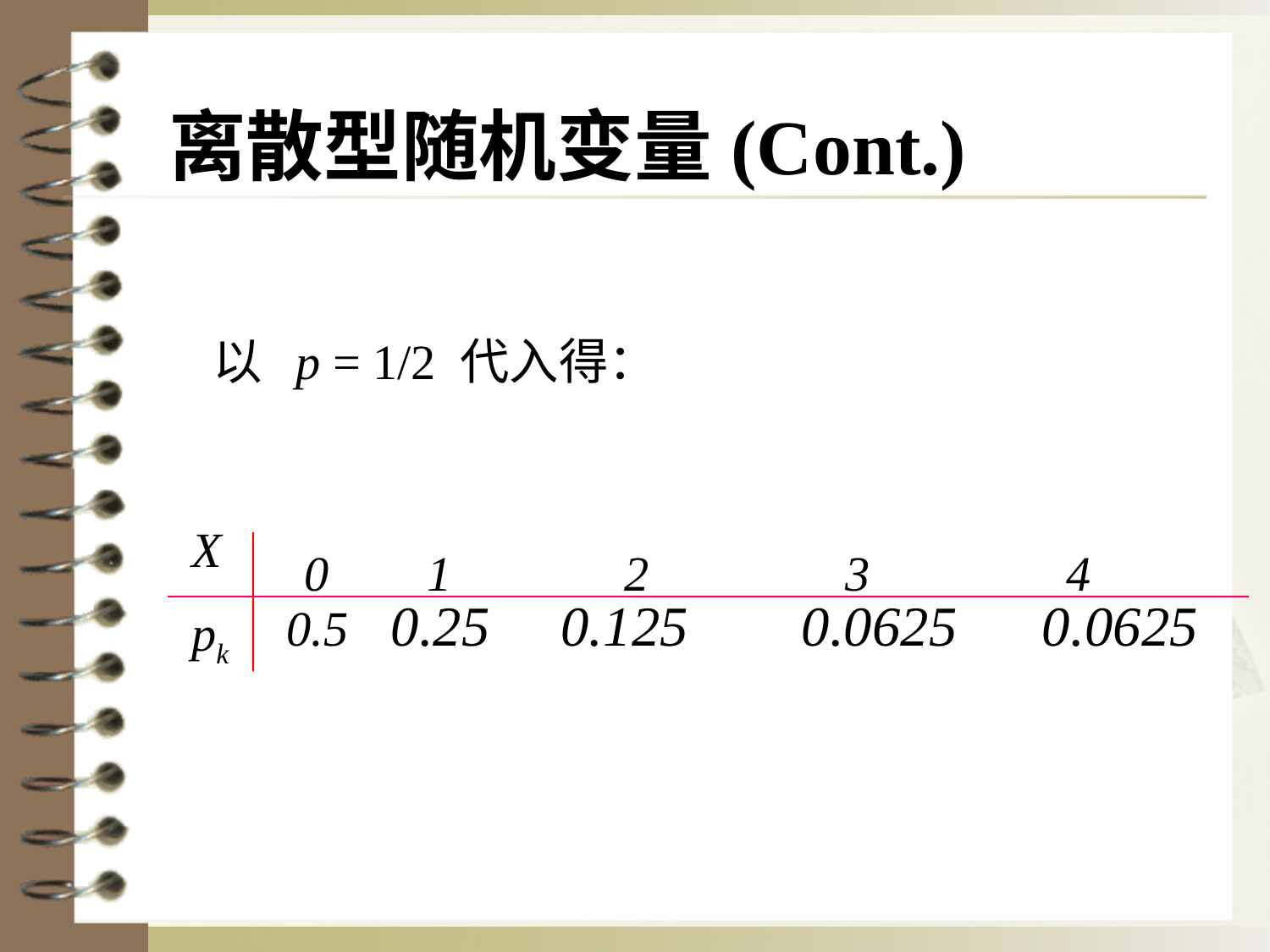

离散型随机变量(Cont.)
以  p = 1/2 代入得：
X
pk

 0        1              2                3                4

0.5   0.25     0.125        0.0625      0.0625